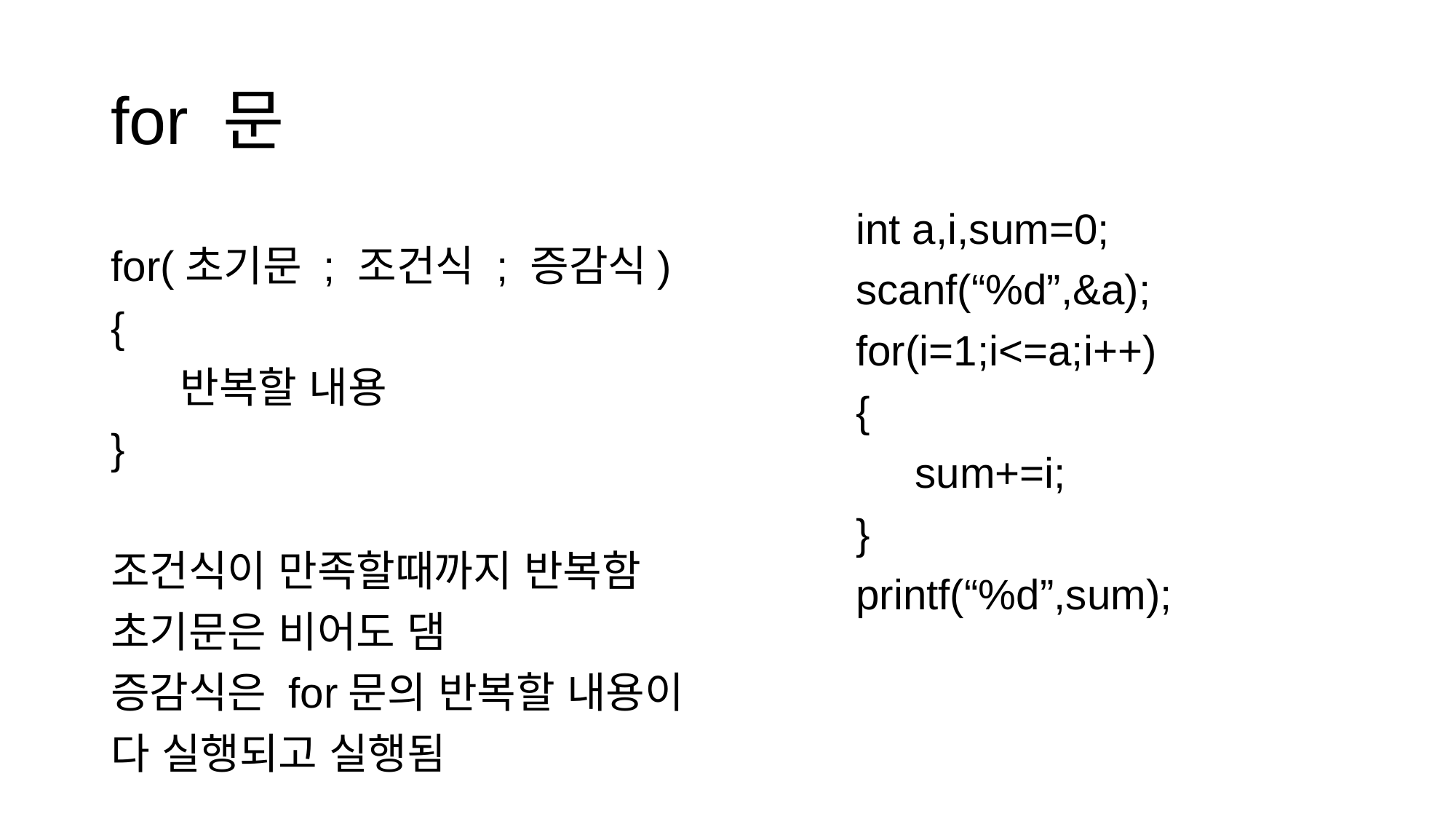

# for 문

for(초기문 ; 조건식 ; 증감식)
{
     반복할 내용
}

조건식이 만족할때까지 반복함
초기문은 비어도 댐
증감식은 for문의 반복할 내용이
다 실행되고 실행됨
int a,i,sum=0;
scanf(“%d”,&a);
for(i=1;i<=a;i++)
{
     sum+=i;
}
printf(“%d”,sum);